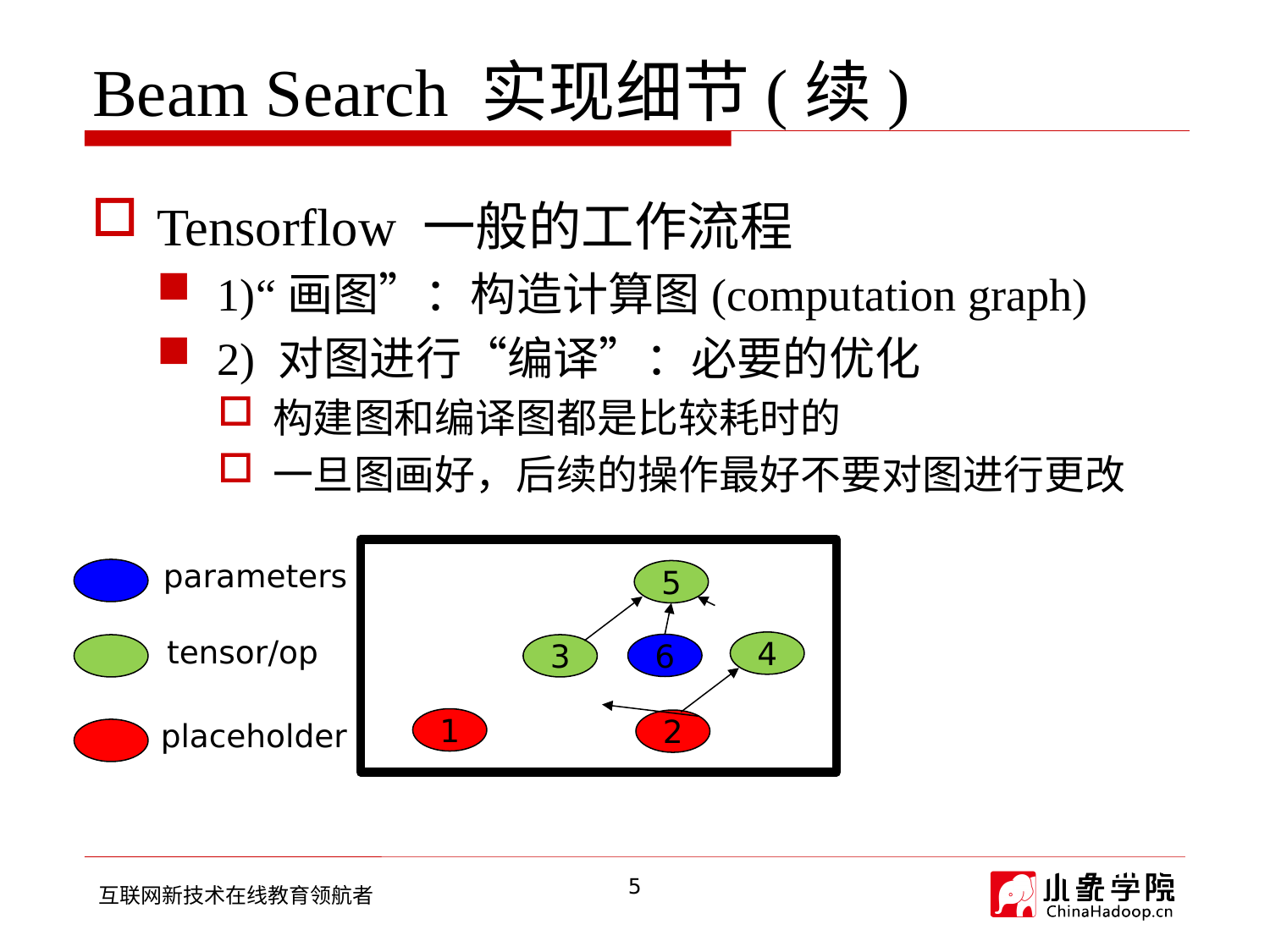

# Beam Search 实现细节(续)
Tensorflow 一般的工作流程
1)“画图”：构造计算图(computation graph)
2) 对图进行“编译”：必要的优化
构建图和编译图都是比较耗时的
一旦图画好，后续的操作最好不要对图进行更改

parameters

5
tensor/op
4
6

3
1
placeholder
2

5